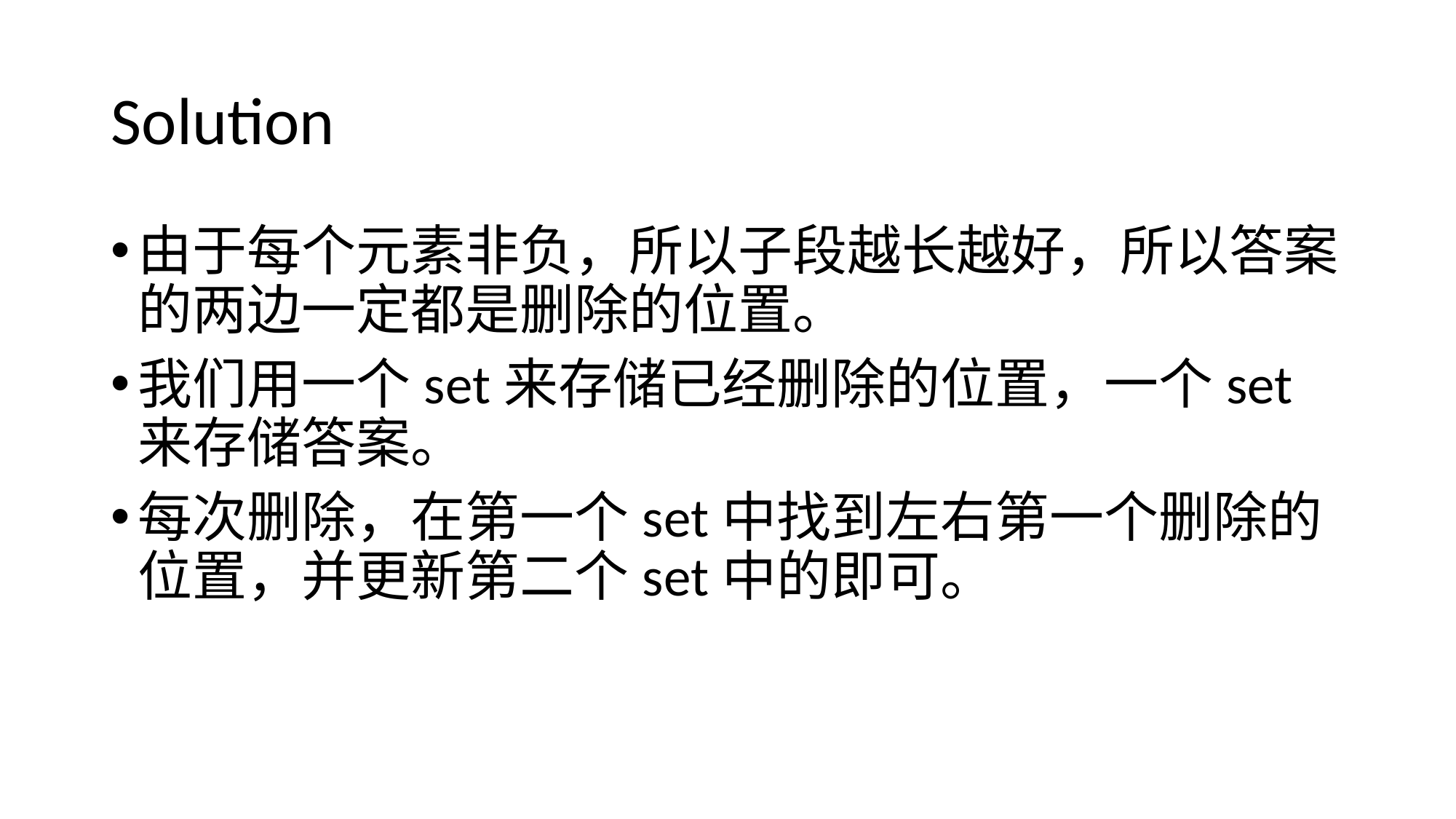

# Solution
由于每个元素非负，所以子段越长越好，所以答案的两边一定都是删除的位置。
我们用一个set来存储已经删除的位置，一个set来存储答案。
每次删除，在第一个set中找到左右第一个删除的位置，并更新第二个set中的即可。